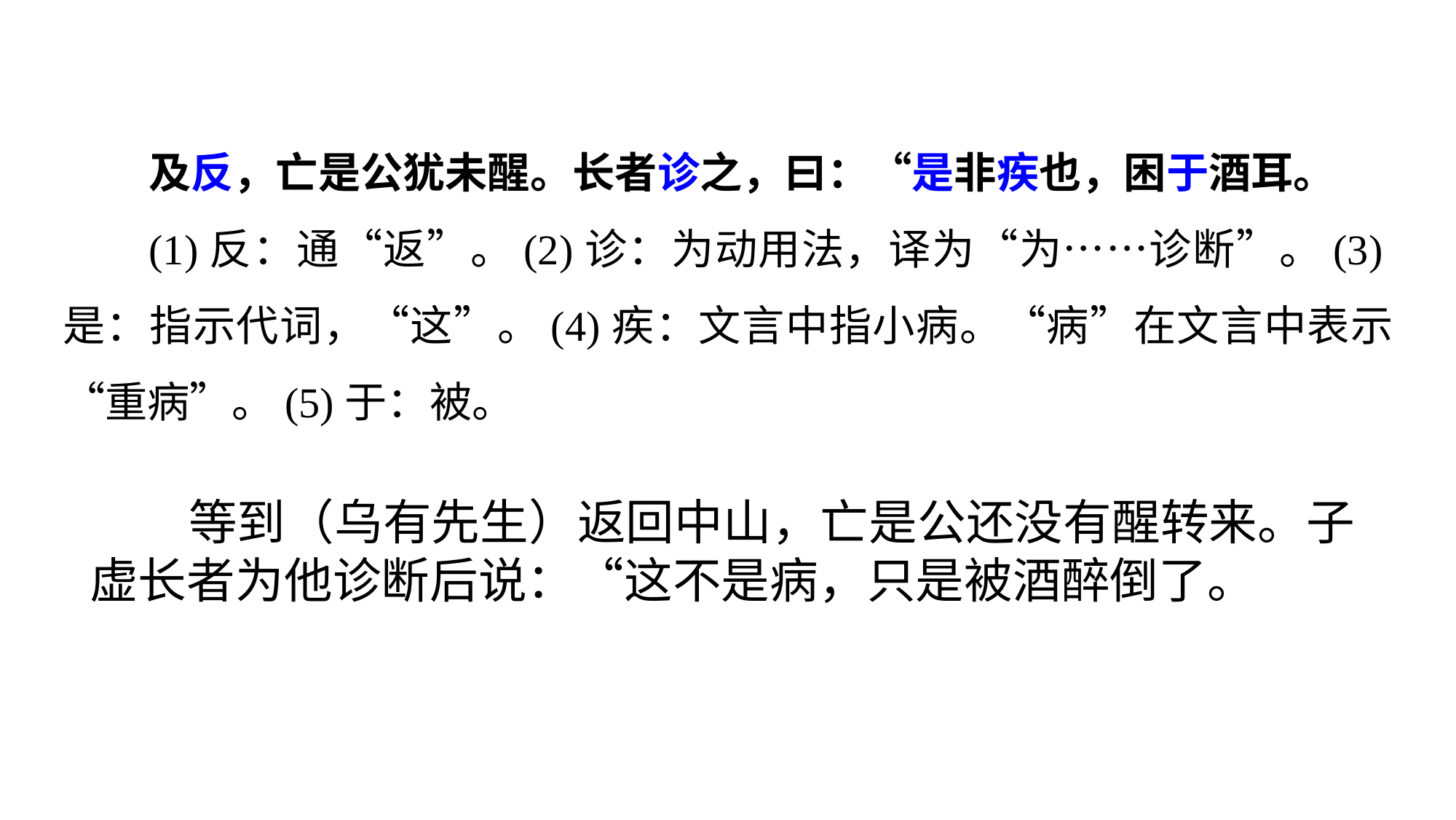

及反，亡是公犹未醒。长者诊之，曰：“是非疾也，困于酒耳。
(1)反：通“返”。(2)诊：为动用法，译为“为……诊断”。(3)是：指示代词，“这”。(4)疾：文言中指小病。“病”在文言中表示“重病”。(5)于：被。
        等到（乌有先生）返回中山，亡是公还没有醒转来。子虚长者为他诊断后说：“这不是病，只是被酒醉倒了。